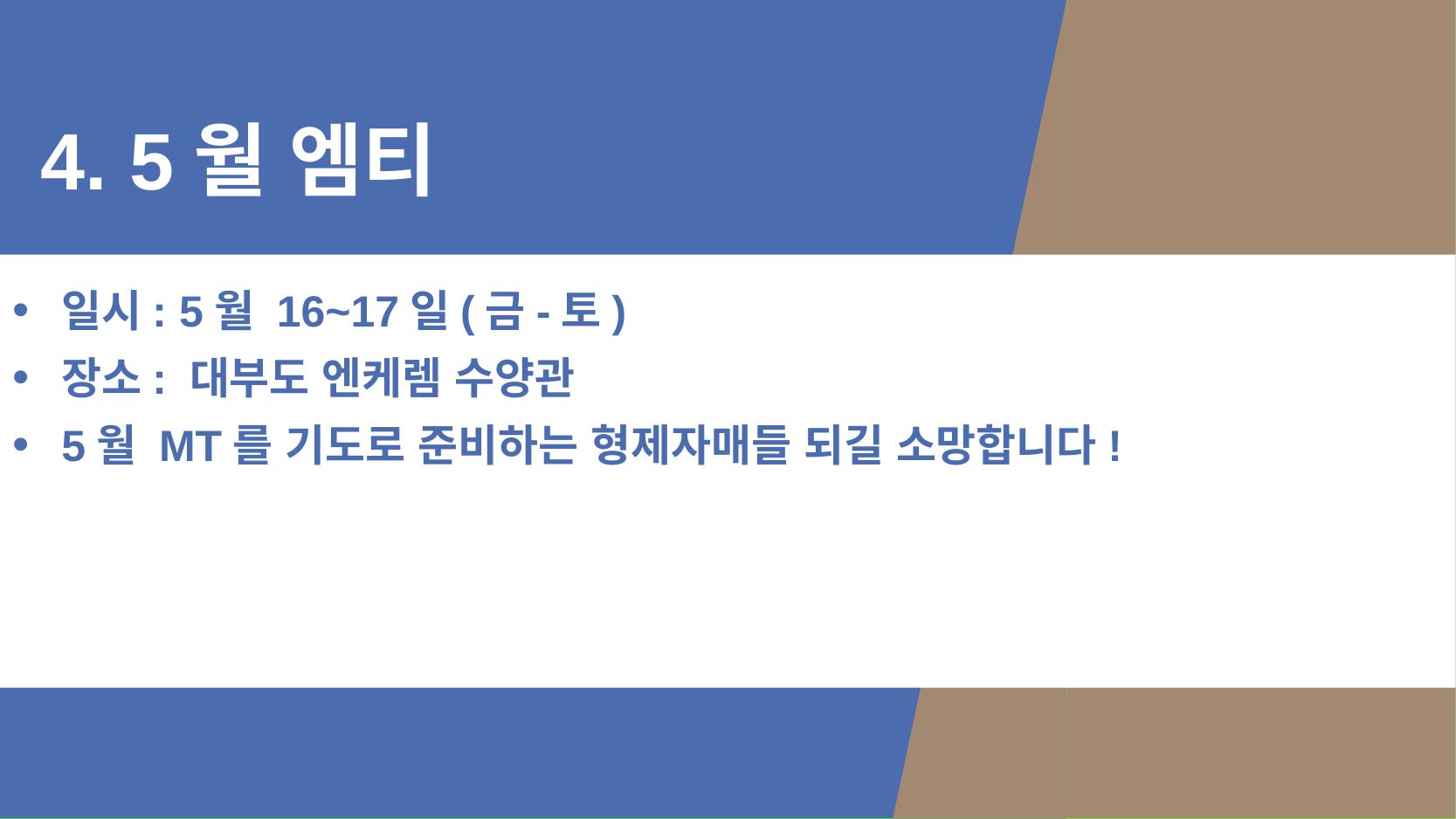

4. 5월 엠티

일시: 5월 16~17일(금-토)
장소: 대부도 엔케렘 수양관
5월 MT를 기도로 준비하는 형제자매들 되길 소망합니다!